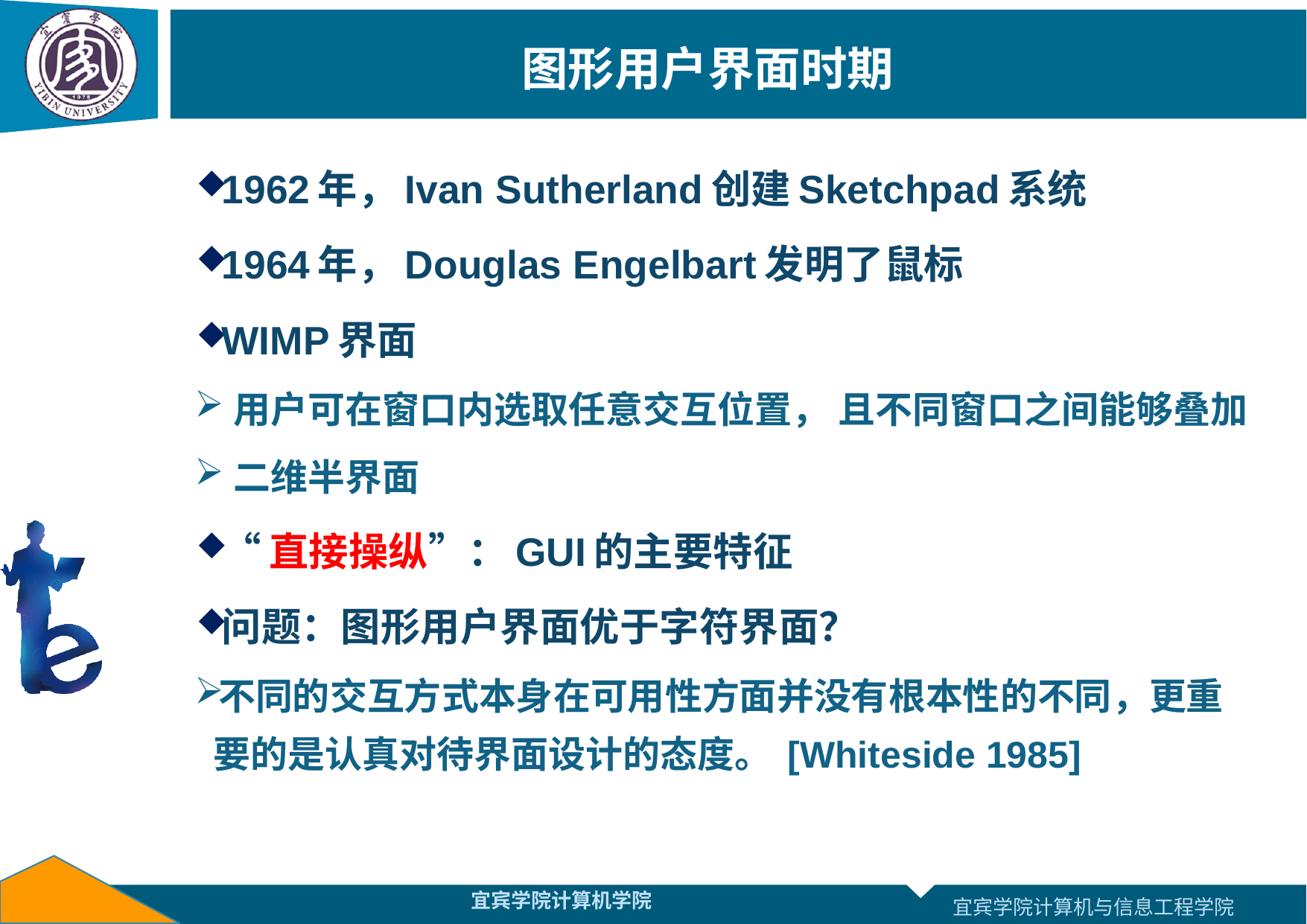

# 图形用户界面时期
1962年，Ivan Sutherland创建Sketchpad系统
1964年，Douglas Engelbart发明了鼠标
WIMP界面
 用户可在窗口内选取任意交互位置， 且不同窗口之间能够叠加
 二维半界面
“直接操纵”：GUI的主要特征
问题：图形用户界面优于字符界面？
不同的交互方式本身在可用性方面并没有根本性的不同，更重要的是认真对待界面设计的态度。 [Whiteside 1985]

20
宜宾学院计算机学院